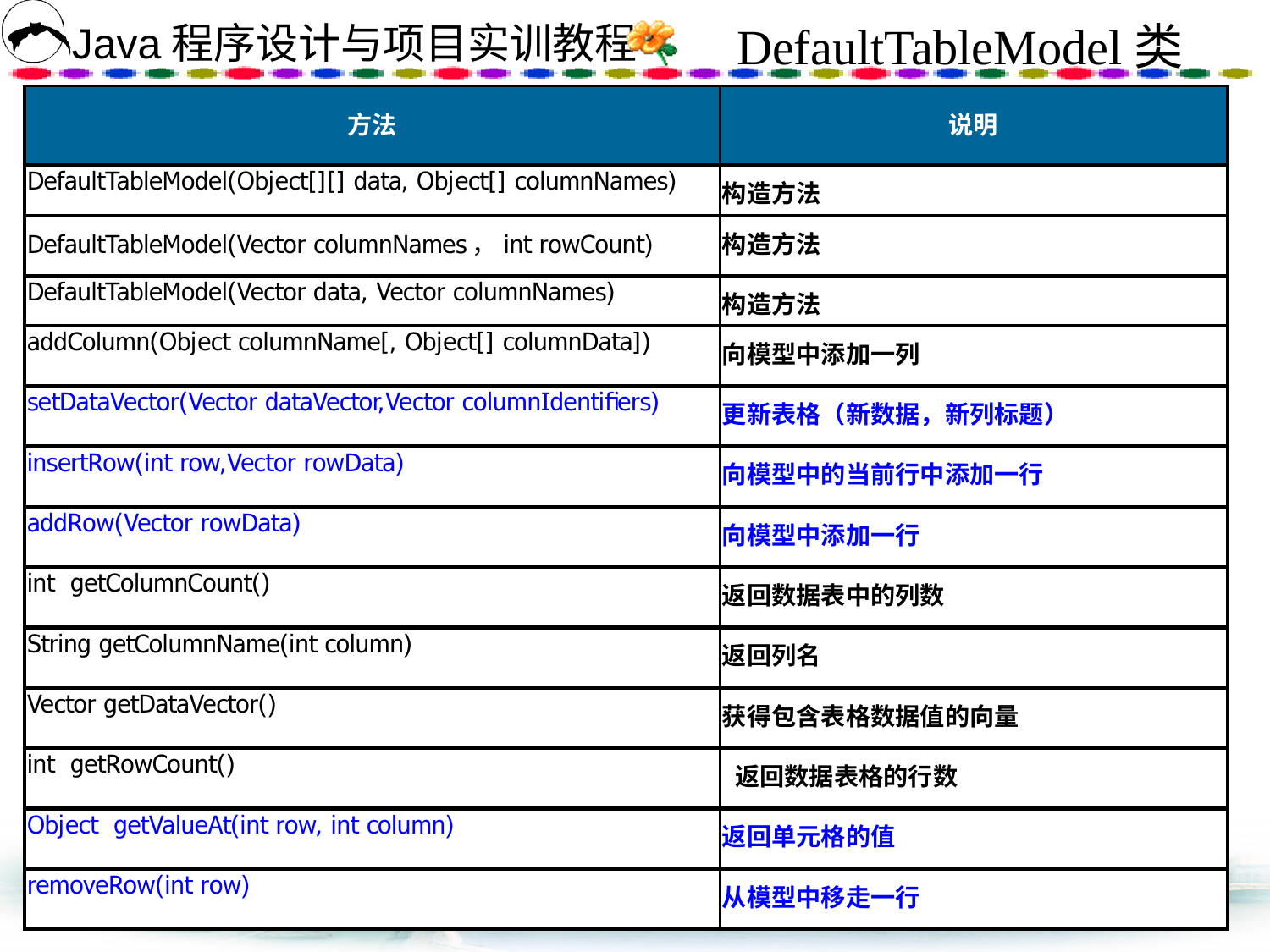

# DefaultTableModel类
| 方法 | 说明 |
| --- | --- |
| DefaultTableModel(Object[][] data, Object[] columnNames) | 构造方法 |
| DefaultTableModel(Vector columnNames，int rowCount) | 构造方法 |
| DefaultTableModel(Vector data, Vector columnNames) | 构造方法 |
| addColumn(Object columnName[, Object[] columnData]) | 向模型中添加一列 |
| setDataVector(Vector dataVector,Vector columnIdentifiers) | 更新表格（新数据，新列标题） |
| insertRow(int row,Vector rowData) | 向模型中的当前行中添加一行 |
| addRow(Vector rowData) | 向模型中添加一行 |
| int getColumnCount() | 返回数据表中的列数 |
| String getColumnName(int column) | 返回列名 |
| Vector getDataVector() | 获得包含表格数据值的向量 |
| int getRowCount() | 返回数据表格的行数 |
| Object getValueAt(int row, int column) | 返回单元格的值 |
| removeRow(int row) | 从模型中移走一行 |
NCEPU